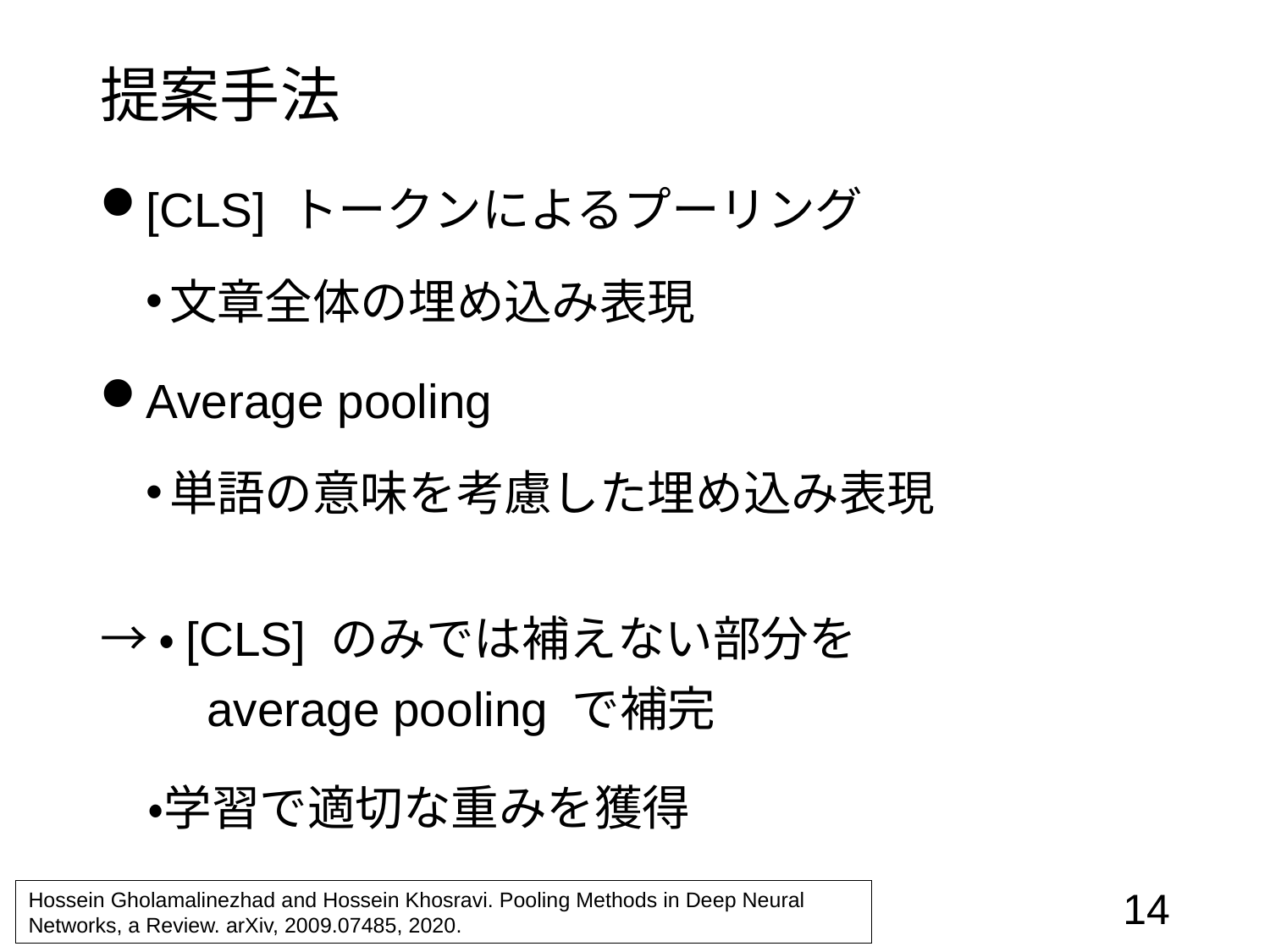

# 提案手法
[CLS] トークンによるプーリング
文章全体の埋め込み表現
Average pooling
単語の意味を考慮した埋め込み表現

→・[CLS] のみでは補えない部分を
　　average pooling で補完
　・学習で適切な重みを獲得
Hossein Gholamalinezhad and Hossein Khosravi. Pooling Methods in Deep Neural Networks, a Review. arXiv, 2009.07485, 2020.
14